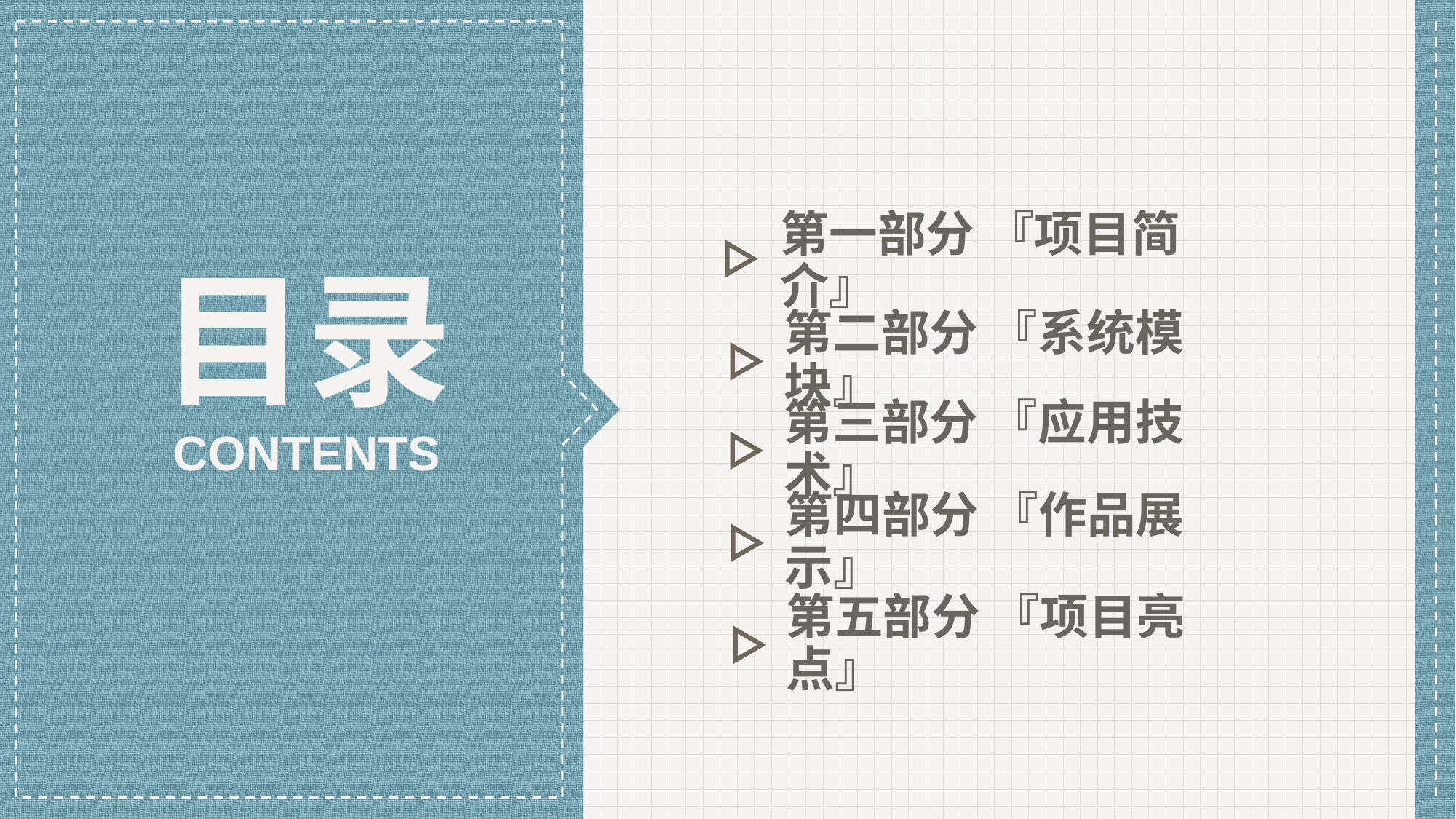

第一部分 『项目简介』

目录
第二部分 『系统模块』

第三部分 『应用技术』
CONTENTS

第四部分 『作品展示』

第五部分 『项目亮点』